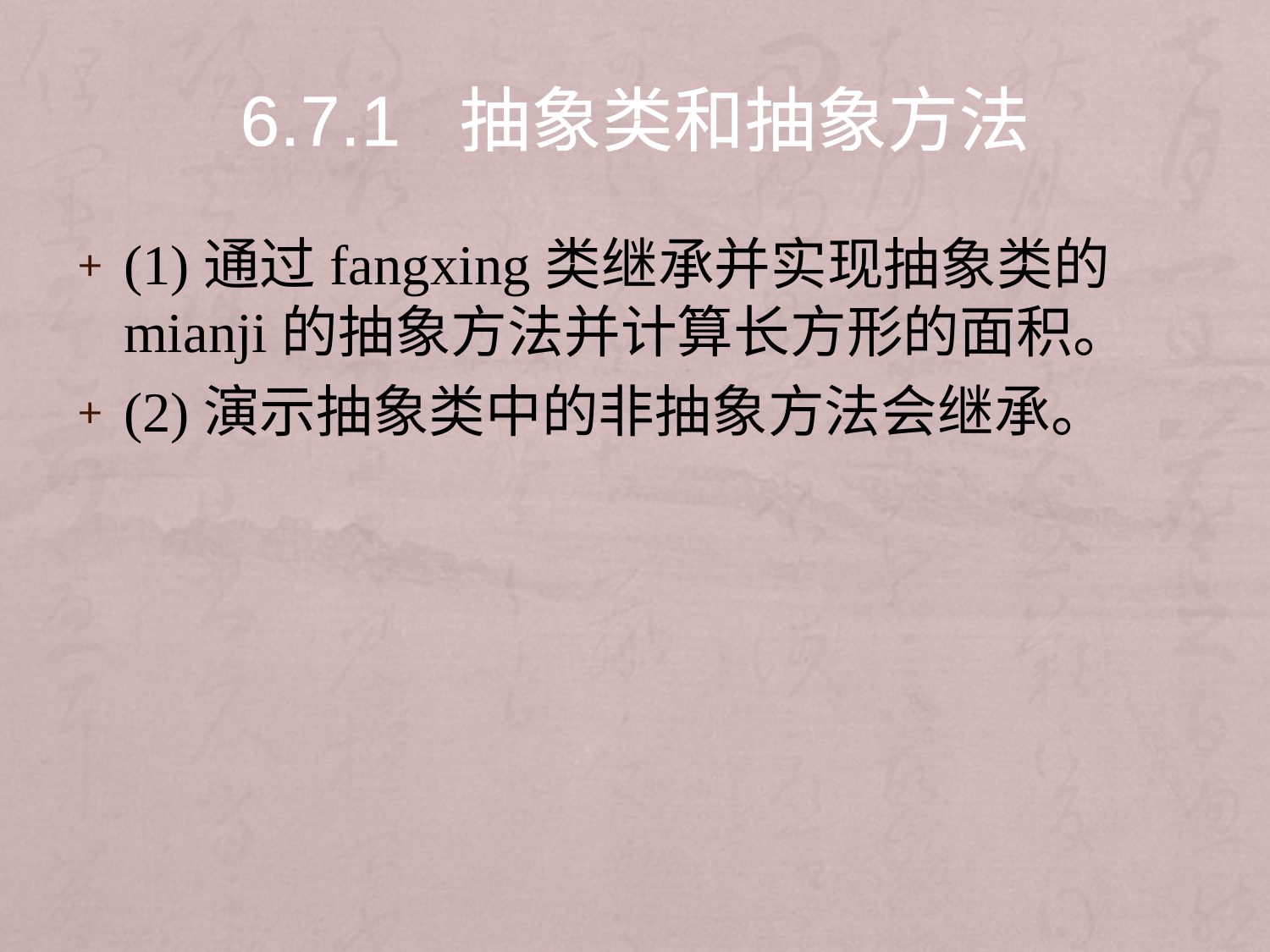

# 6.7.1  抽象类和抽象方法
(1)通过fangxing类继承并实现抽象类的mianji的抽象方法并计算长方形的面积。
(2)演示抽象类中的非抽象方法会继承。